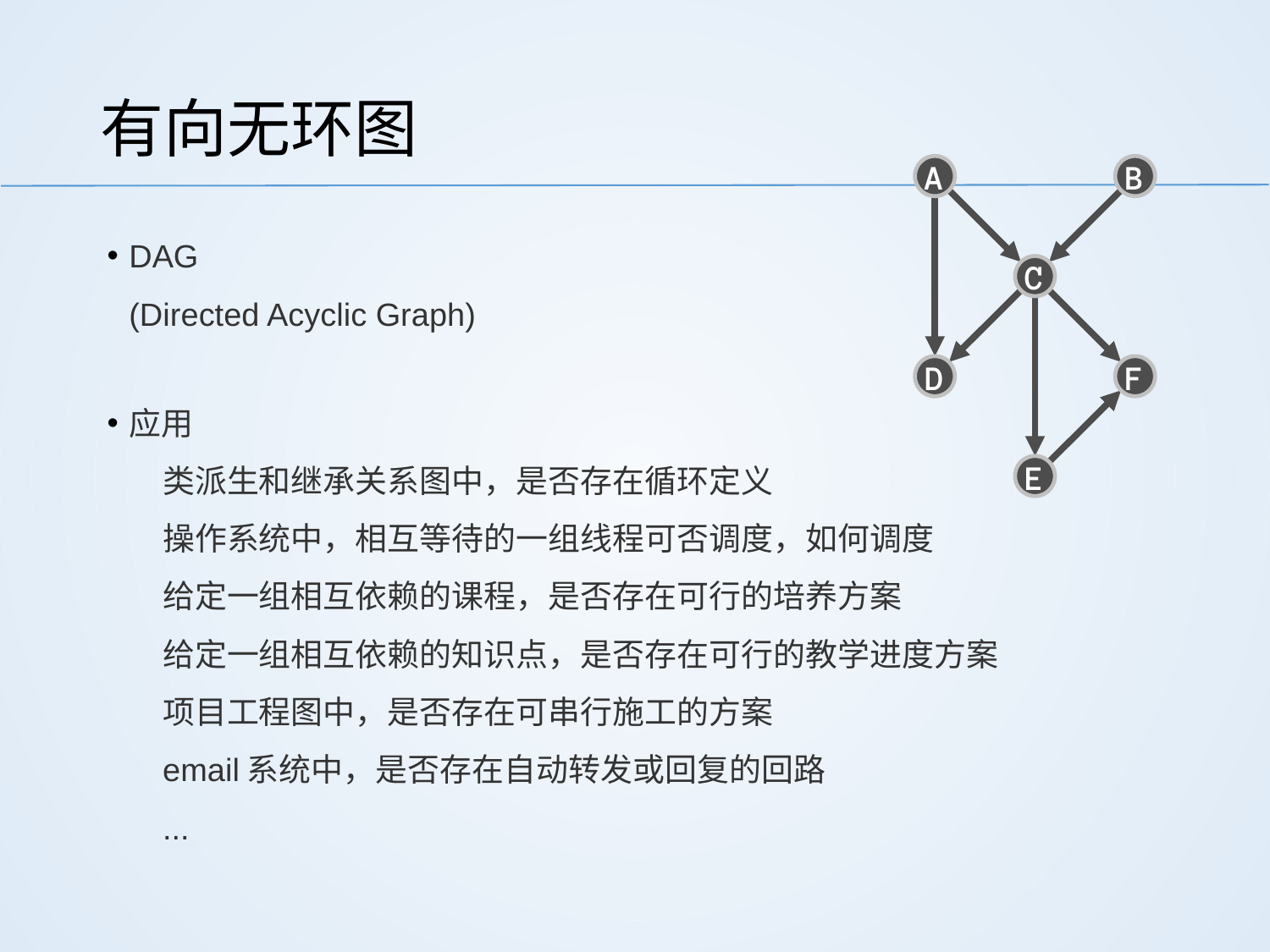

# 有向无环图
A
B
DAG
(Directed Acyclic Graph)
应用
	类派生和继承关系图中，是否存在循环定义
	操作系统中，相互等待的一组线程可否调度，如何调度
	给定一组相互依赖的课程，是否存在可行的培养方案
	给定一组相互依赖的知识点，是否存在可行的教学进度方案
	项目工程图中，是否存在可串行施工的方案
	email系统中，是否存在自动转发或回复的回路
	...
C
D
F
E